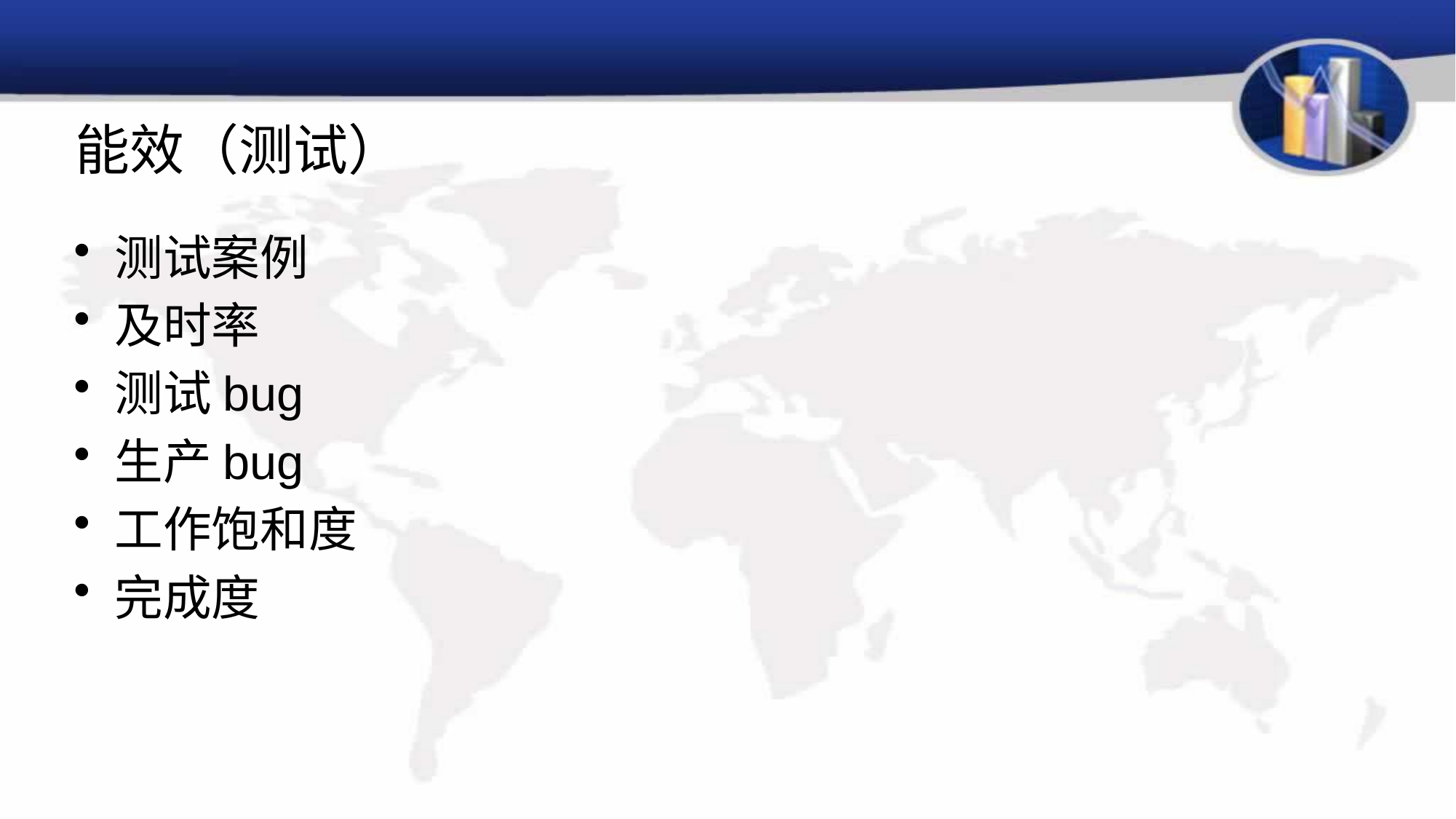

# 能效（测试）
测试案例
及时率
测试bug
生产bug
工作饱和度
完成度